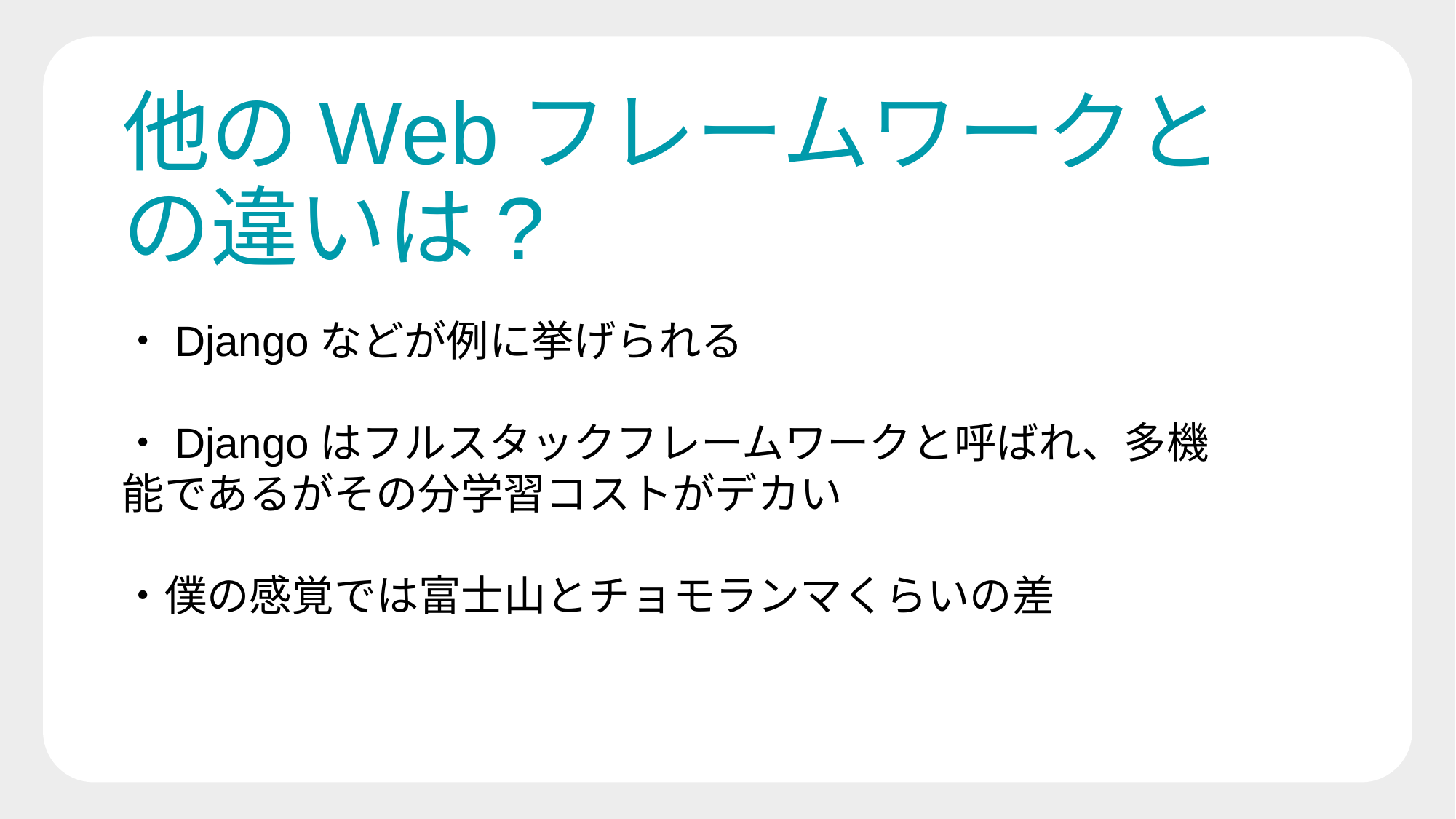

# 他のWebフレームワークとの違いは?
・Djangoなどが例に挙げられる

・Djangoはフルスタックフレームワークと呼ばれ、多機能であるがその分学習コストがデカい

・僕の感覚では富士山とチョモランマくらいの差